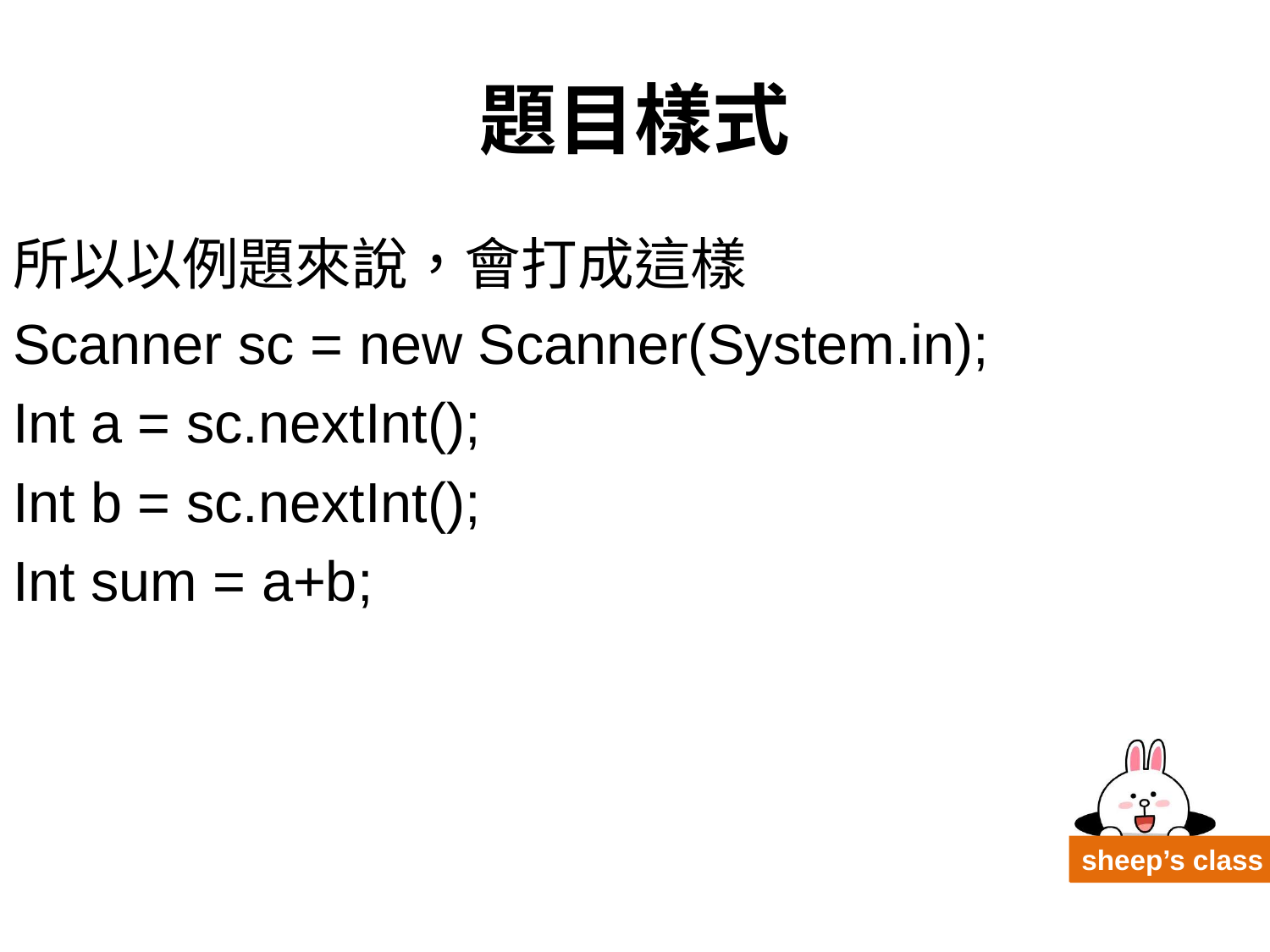

# 題目樣式
所以以例題來說，會打成這樣
Scanner sc = new Scanner(System.in);
Int a = sc.nextInt();
Int b = sc.nextInt();
Int sum = a+b;